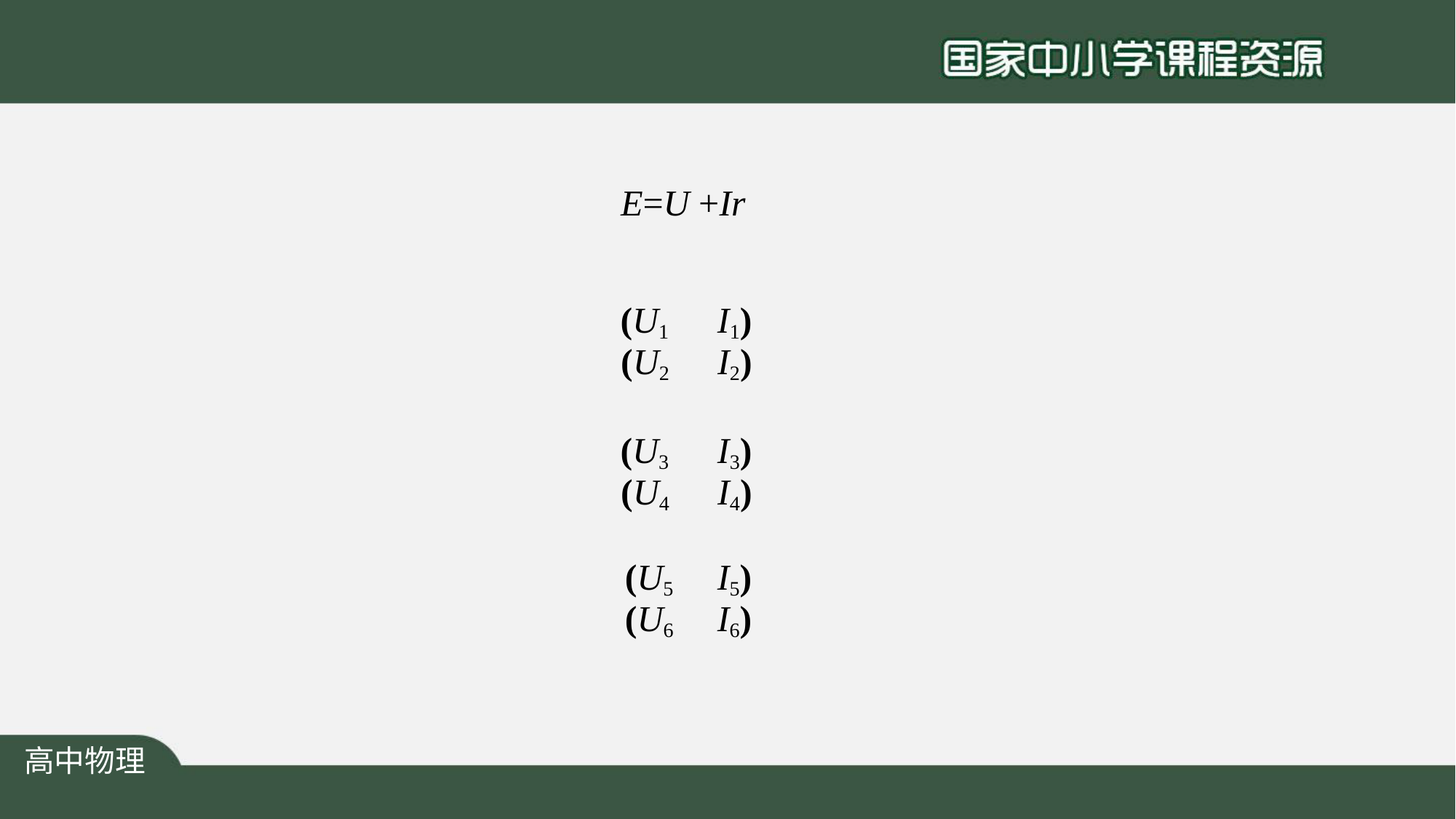

# E=U +Ir
(U1	I1)
(U2	I2)

(U3	I3)
(U4	I4)

(U5	I5)
(U6	I6)
高中物理